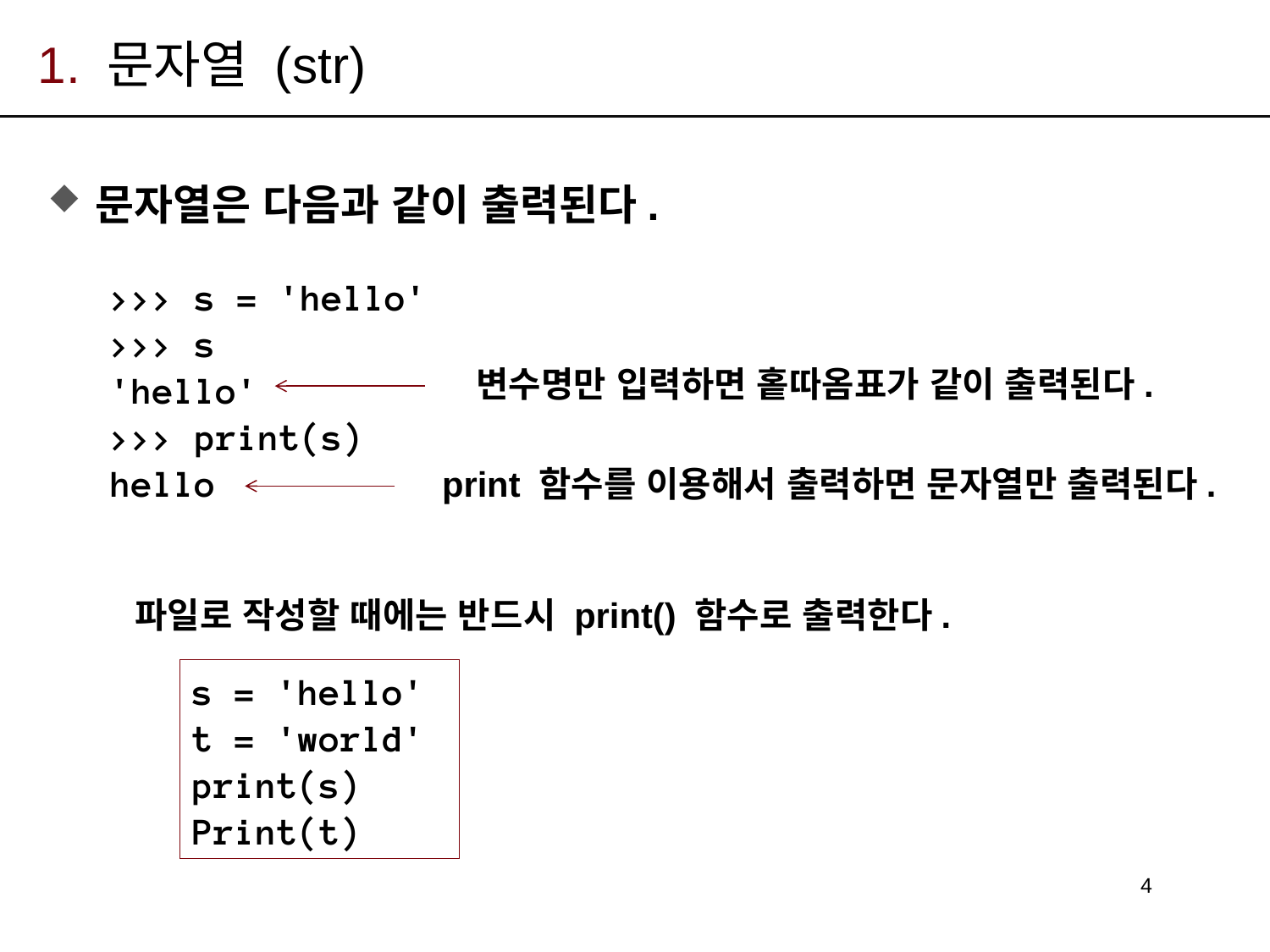

# 1. 문자열 (str)
문자열은 다음과 같이 출력된다.

>>> s = 'hello'
>>> s
'hello'
>>> print(s)
hello
변수명만 입력하면 홑따옴표가 같이 출력된다.
print 함수를 이용해서 출력하면 문자열만 출력된다.
파일로 작성할 때에는 반드시 print() 함수로 출력한다.
s = 'hello'
t = 'world'
print(s)
Print(t)
4